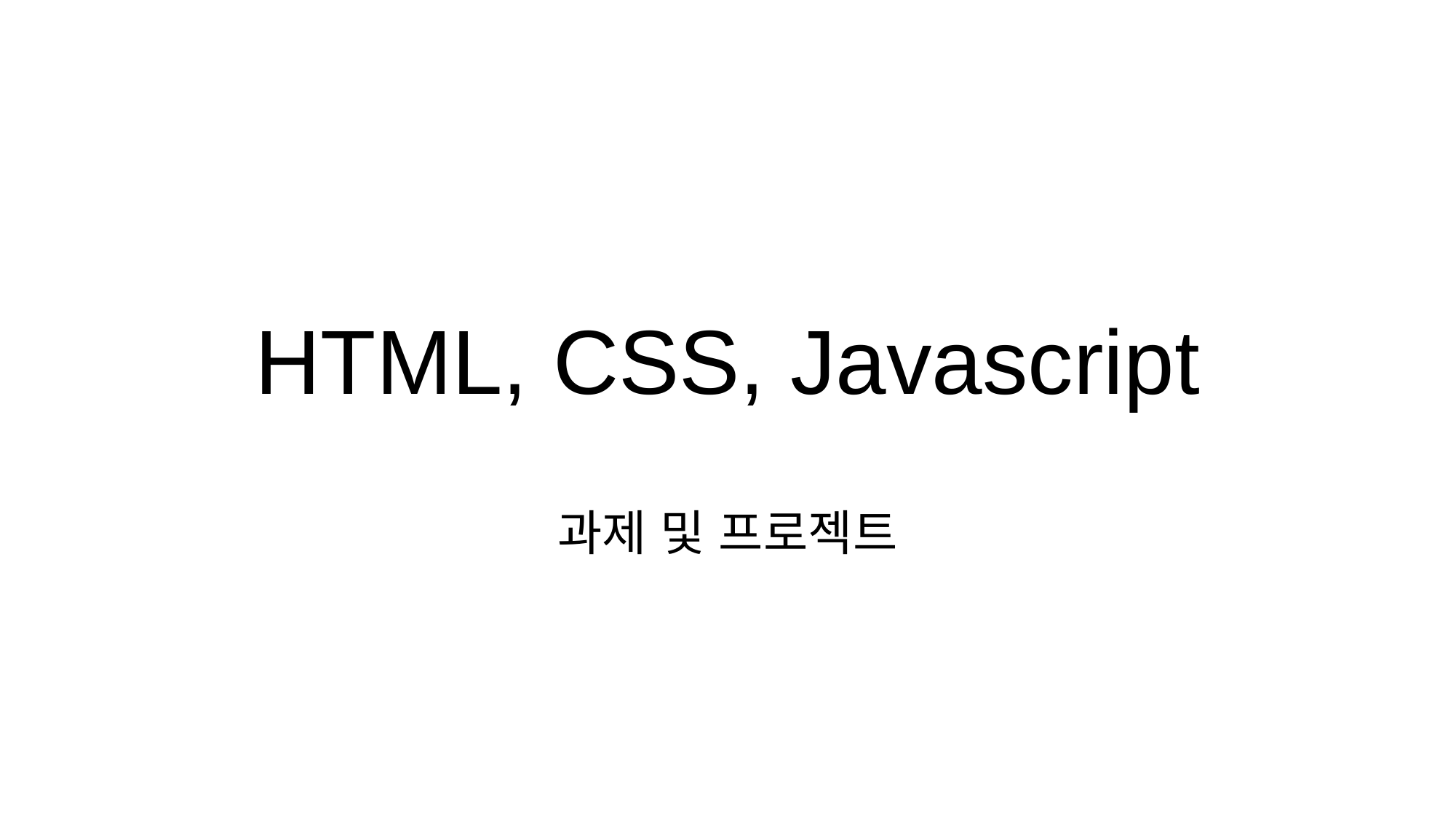

# HTML, CSS, Javascript

과제 및 프로젝트